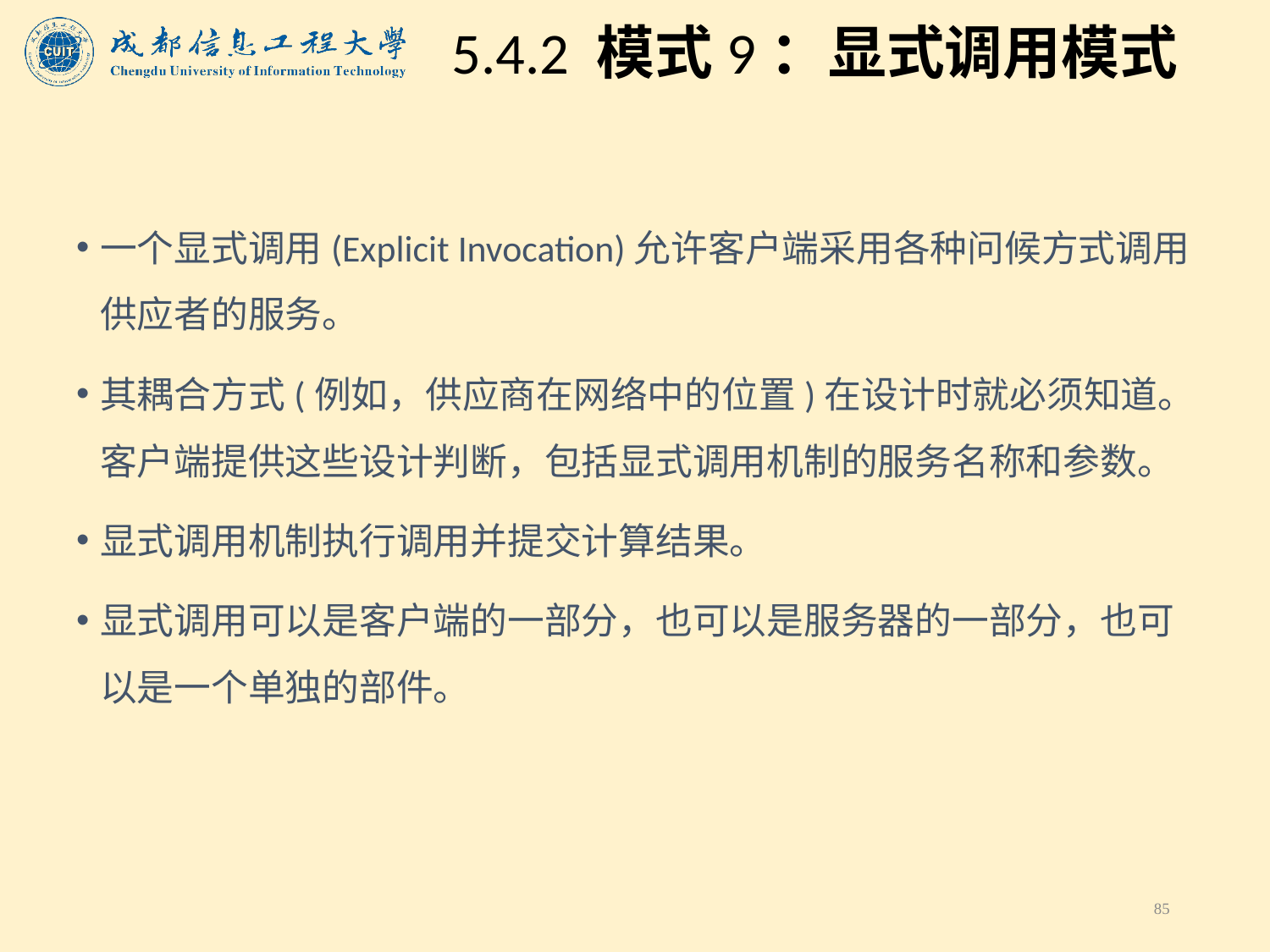

# 5.4.2 模式9：显式调用模式
一个显式调用(Explicit Invocation)允许客户端采用各种问候方式调用供应者的服务。
其耦合方式(例如，供应商在网络中的位置)在设计时就必须知道。客户端提供这些设计判断，包括显式调用机制的服务名称和参数。
显式调用机制执行调用并提交计算结果。
显式调用可以是客户端的一部分，也可以是服务器的一部分，也可以是一个单独的部件。
85